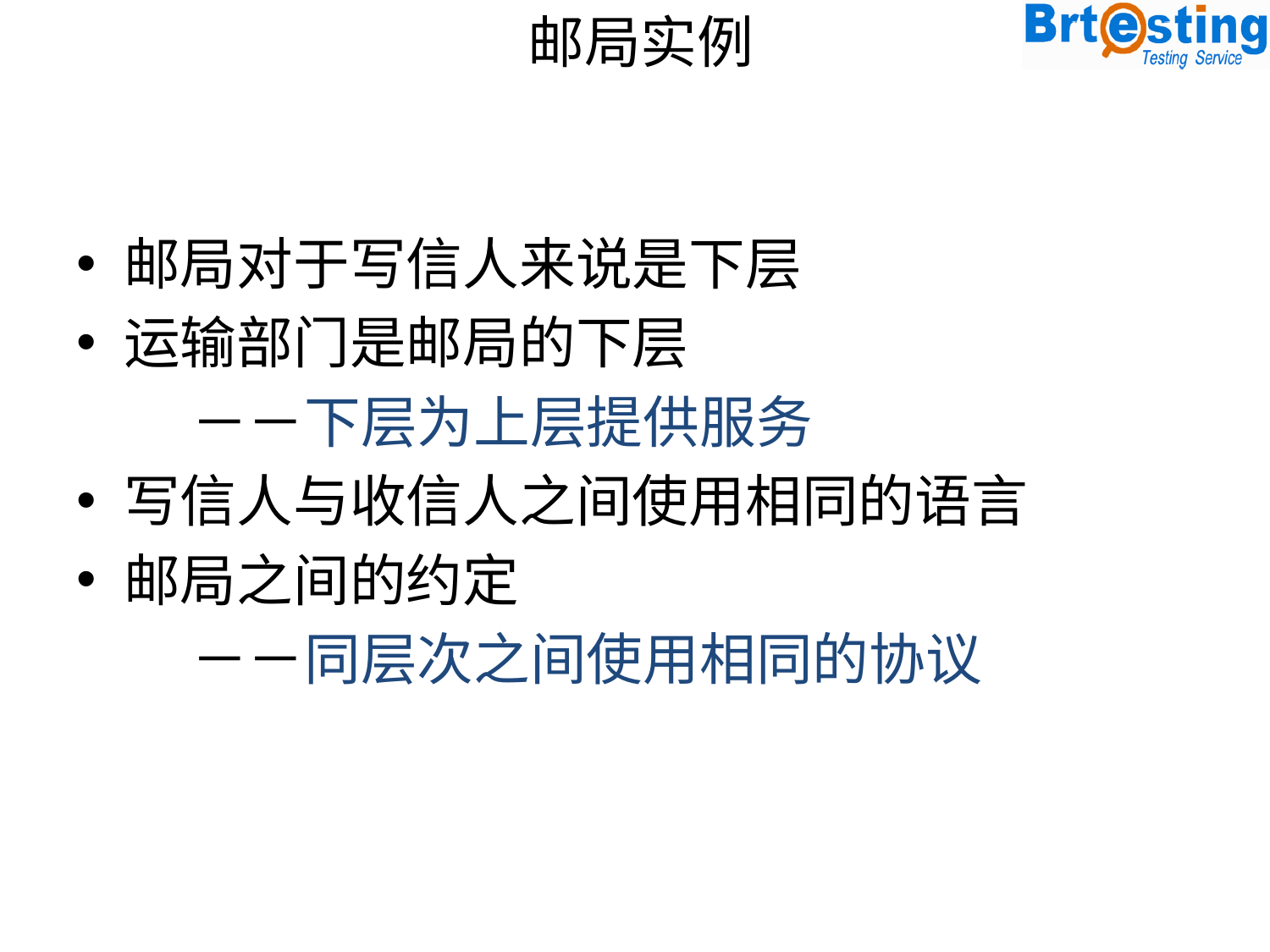

# 邮局实例
邮局对于写信人来说是下层
运输部门是邮局的下层
        －－下层为上层提供服务
写信人与收信人之间使用相同的语言
邮局之间的约定
        －－同层次之间使用相同的协议